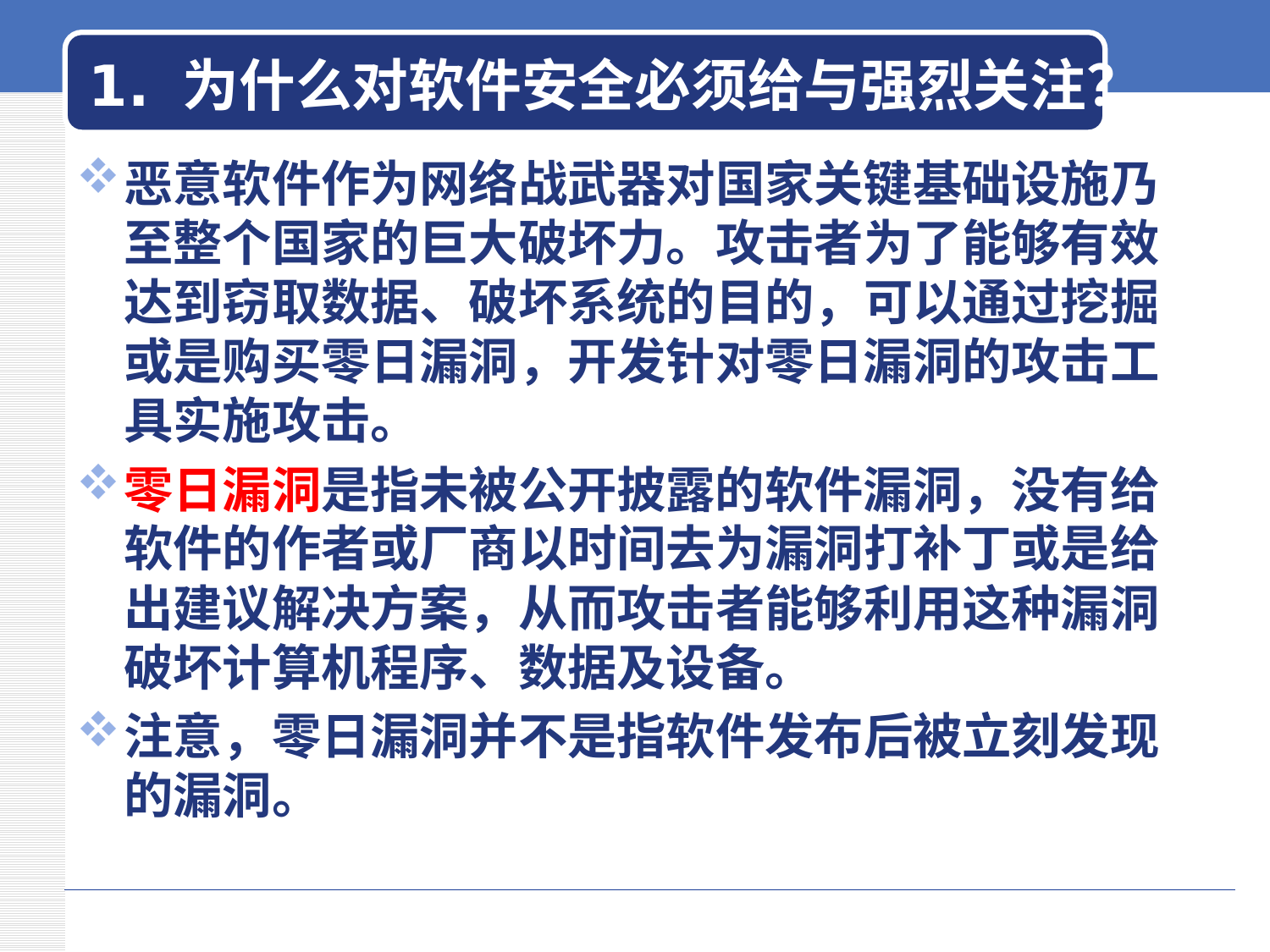

# 1. 为什么对软件安全必须给与强烈关注？
恶意软件作为网络战武器对国家关键基础设施乃至整个国家的巨大破坏力。攻击者为了能够有效达到窃取数据、破坏系统的目的，可以通过挖掘或是购买零日漏洞，开发针对零日漏洞的攻击工具实施攻击。
零日漏洞是指未被公开披露的软件漏洞，没有给软件的作者或厂商以时间去为漏洞打补丁或是给出建议解决方案，从而攻击者能够利用这种漏洞破坏计算机程序、数据及设备。
注意，零日漏洞并不是指软件发布后被立刻发现的漏洞。